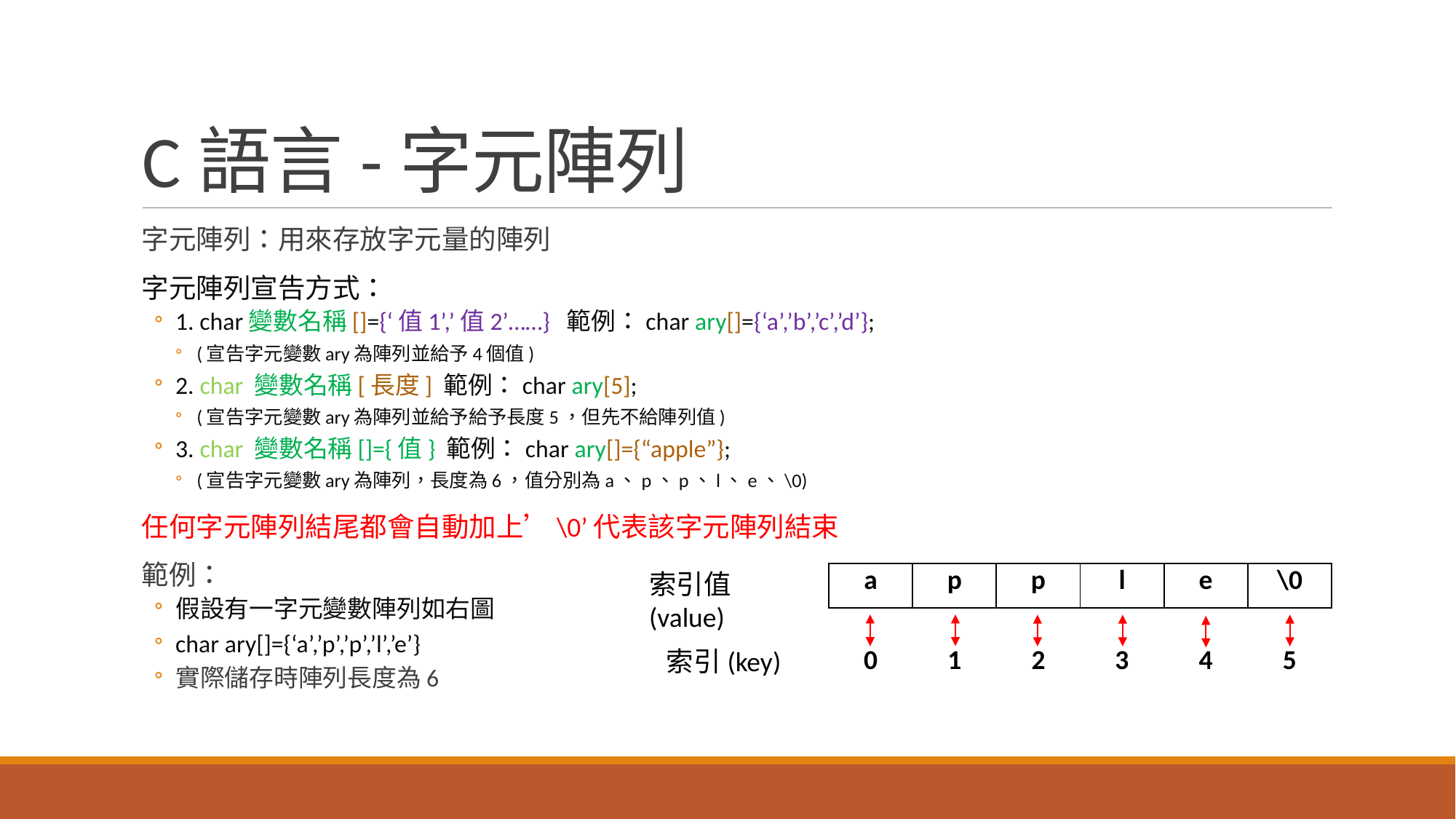

# C語言-字元陣列
字元陣列：用來存放字元量的陣列
字元陣列宣告方式：
1. char變數名稱[]={‘值1’,’值2’……}  範例：char ary[]={‘a’,’b’,’c’,’d’};
(宣告字元變數ary為陣列並給予4個值)
2. char 變數名稱[長度] 範例：char ary[5];
(宣告字元變數ary為陣列並給予給予長度5，但先不給陣列值)
3. char 變數名稱[]={值} 範例：char ary[]={“apple”};
(宣告字元變數ary為陣列，長度為6，值分別為a、p、p、l、e、\0)
任何字元陣列結尾都會自動加上’\0’代表該字元陣列結束
範例：
假設有一字元變數陣列如右圖
char ary[]={‘a’,’p’,’p’,’l’,’e’}
實際儲存時陣列長度為6

索引值(value)
| a | p | p | l | e | \0 |
| --- | --- | --- | --- | --- | --- |
索引(key)
| 0 | 1 | 2 | 3 | 4 | 5 |
| --- | --- | --- | --- | --- | --- |